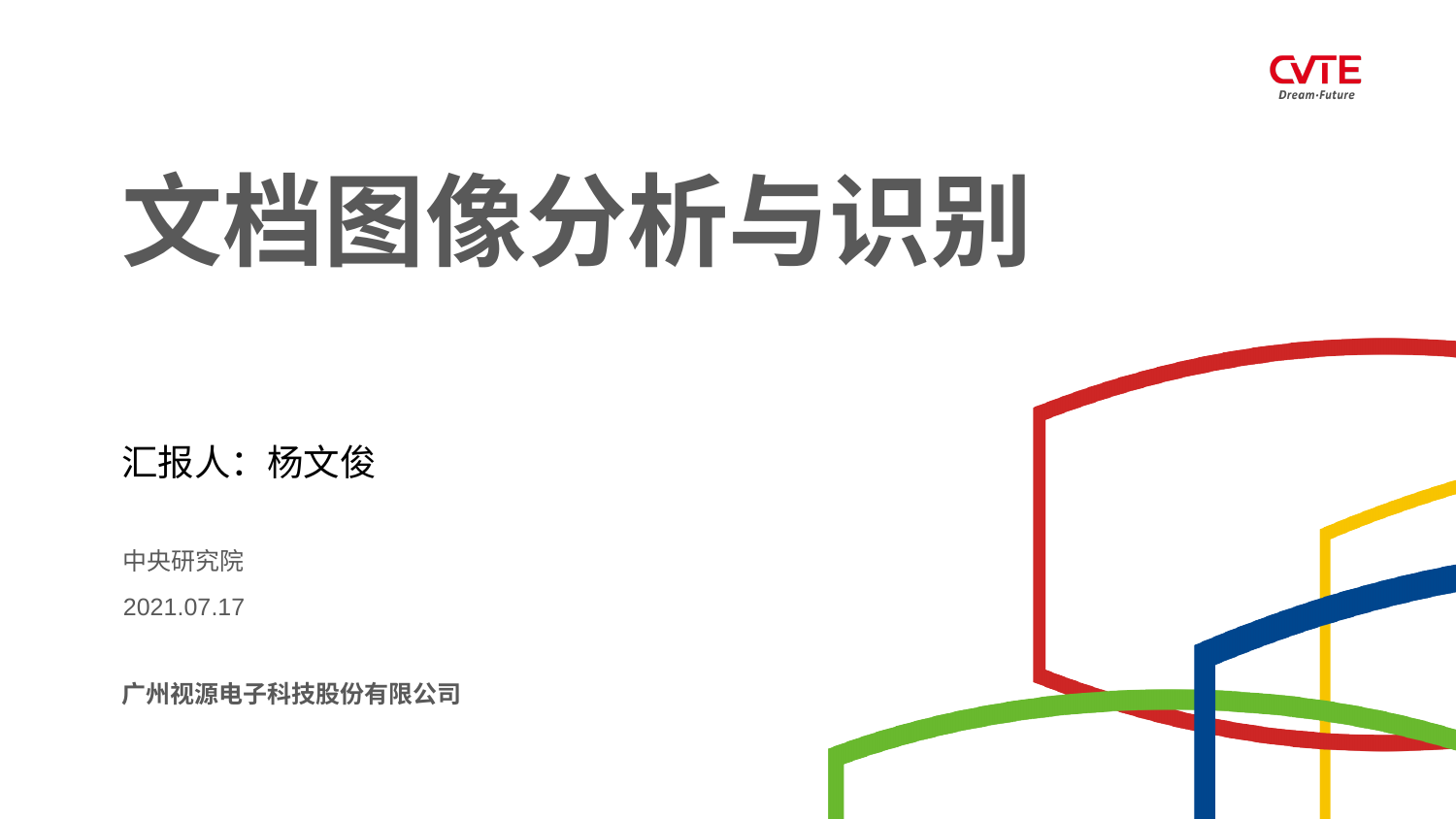

文档图像分析与识别
汇报人：杨文俊
中央研究院
2021.07.17
广州视源电子科技股份有限公司